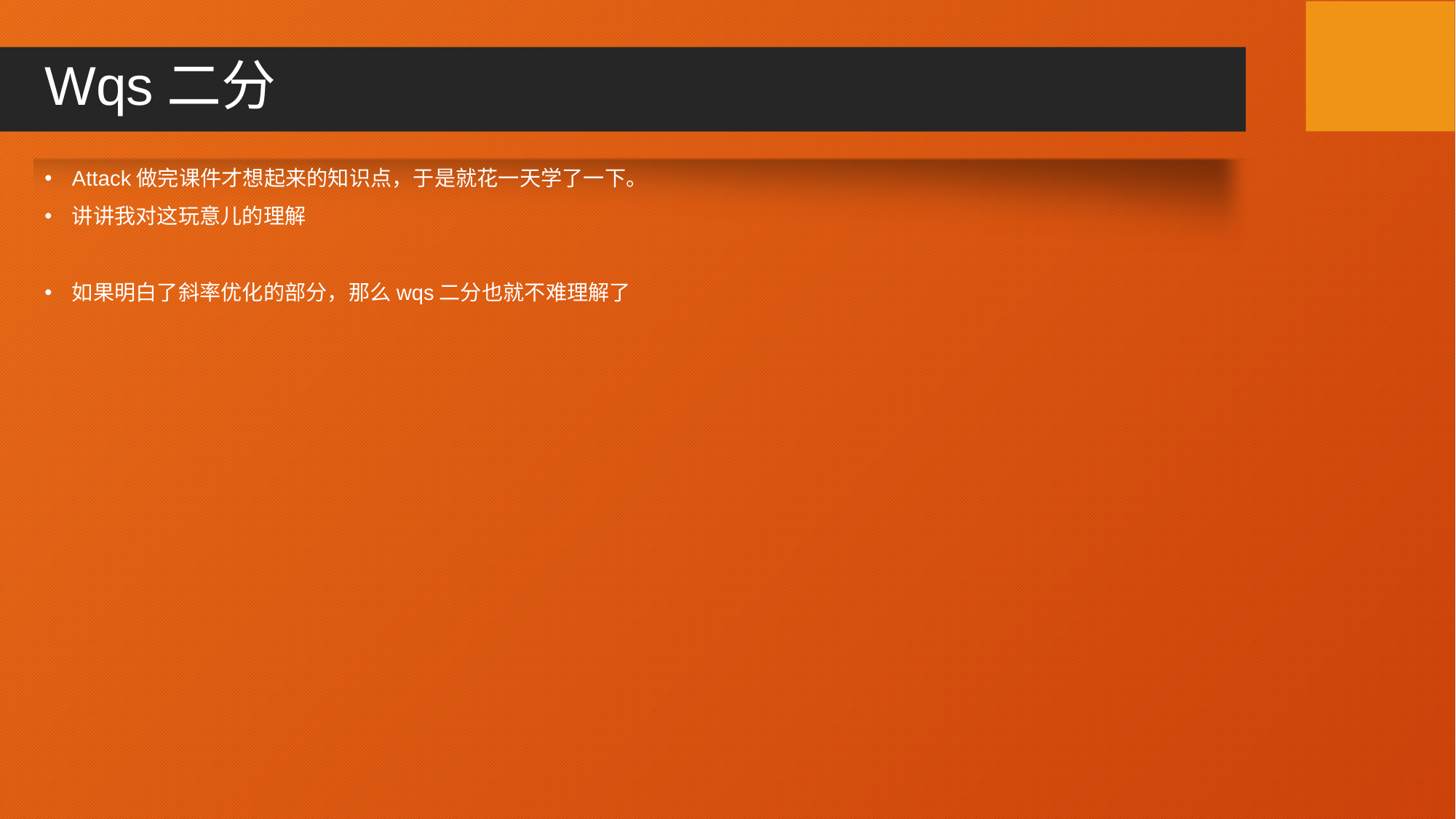

# Wqs二分
Attack做完课件才想起来的知识点，于是就花一天学了一下。
讲讲我对这玩意儿的理解

如果明白了斜率优化的部分，那么wqs二分也就不难理解了